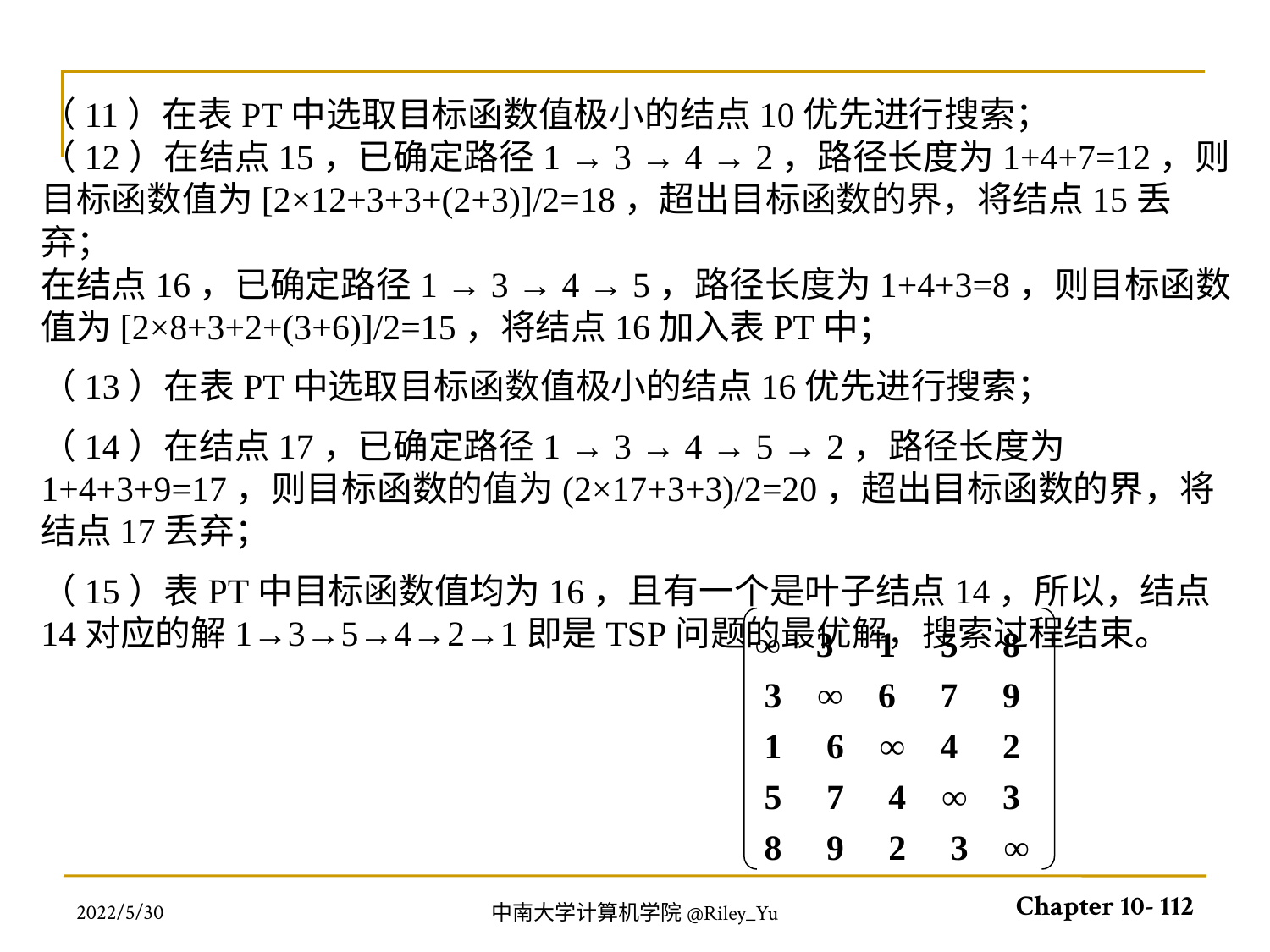

（11）在表PT中选取目标函数值极小的结点10优先进行搜索；
（12）在结点15，已确定路径1 → 3 → 4 → 2，路径长度为1+4+7=12，则目标函数值为[2×12+3+3+(2+3)]/2=18，超出目标函数的界，将结点15丢弃；
在结点16，已确定路径1 → 3 → 4 → 5，路径长度为1+4+3=8，则目标函数值为[2×8+3+2+(3+6)]/2=15，将结点16加入表PT中；
（13）在表PT中选取目标函数值极小的结点16优先进行搜索；
（14）在结点17，已确定路径1 → 3 → 4 → 5 → 2，路径长度为1+4+3+9=17，则目标函数的值为(2×17+3+3)/2=20，超出目标函数的界，将结点17丢弃；
（15）表PT中目标函数值均为16，且有一个是叶子结点14，所以，结点14对应的解1→3→5→4→2→1即是TSP问题的最优解，搜索过程结束。
∞    3     1     5     8
 3    ∞    6     7     9
 1     6    ∞    4     2
 5     7     4    ∞    3
 8     9     2     3    ∞
2022/5/30
Chapter 10- 112
中南大学计算机学院@Riley_Yu